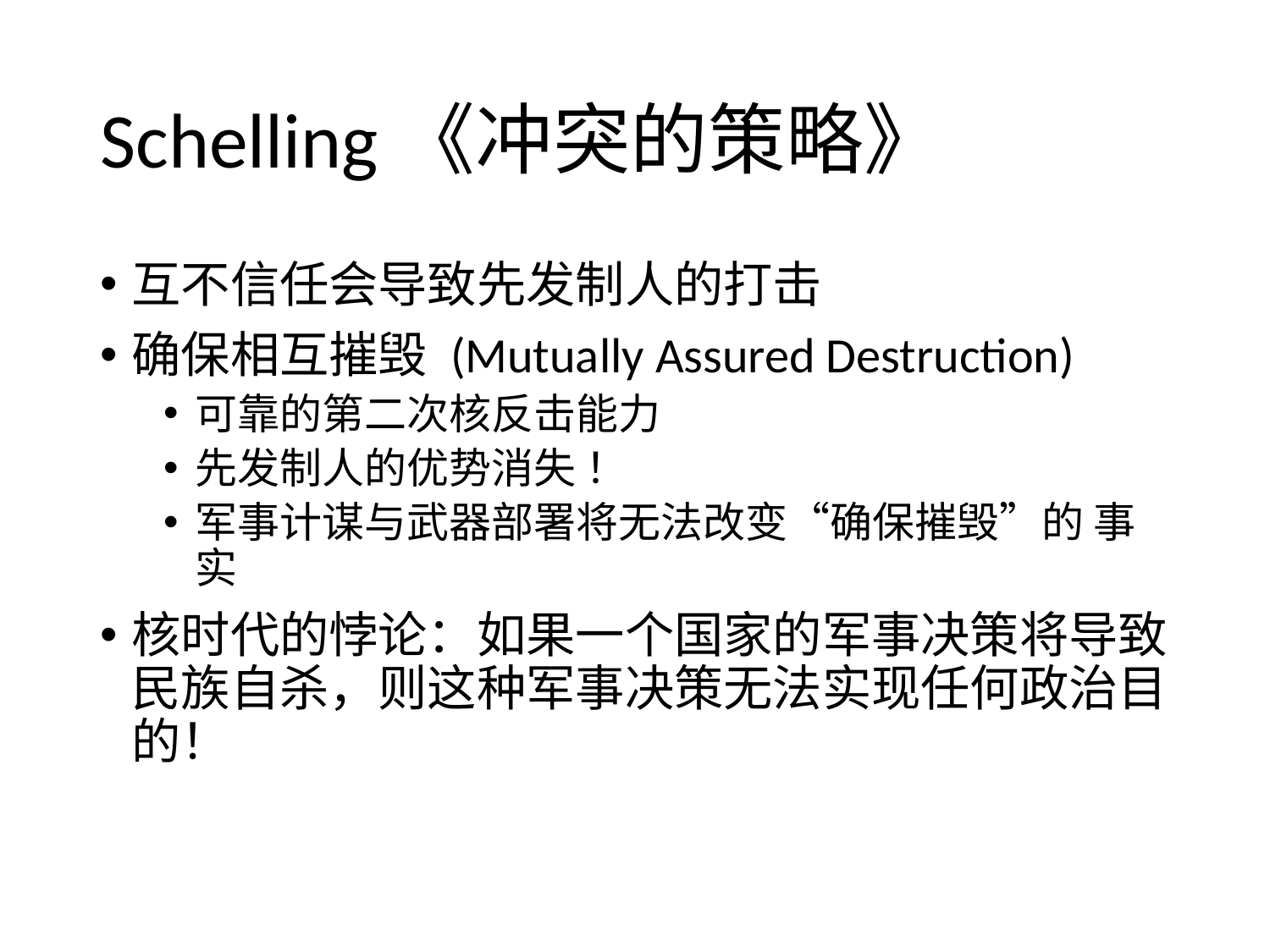

# Schelling《冲突的策略》
互不信任会导致先发制人的打击
确保相互摧毁 (Mutually Assured Destruction)
可靠的第二次核反击能力
先发制人的优势消失 ！
军事计谋与武器部署将无法改变“确保摧毁”的 事实
核时代的悖论：如果一个国家的军事决策将导致民族自杀，则这种军事决策无法实现任何政治目的！